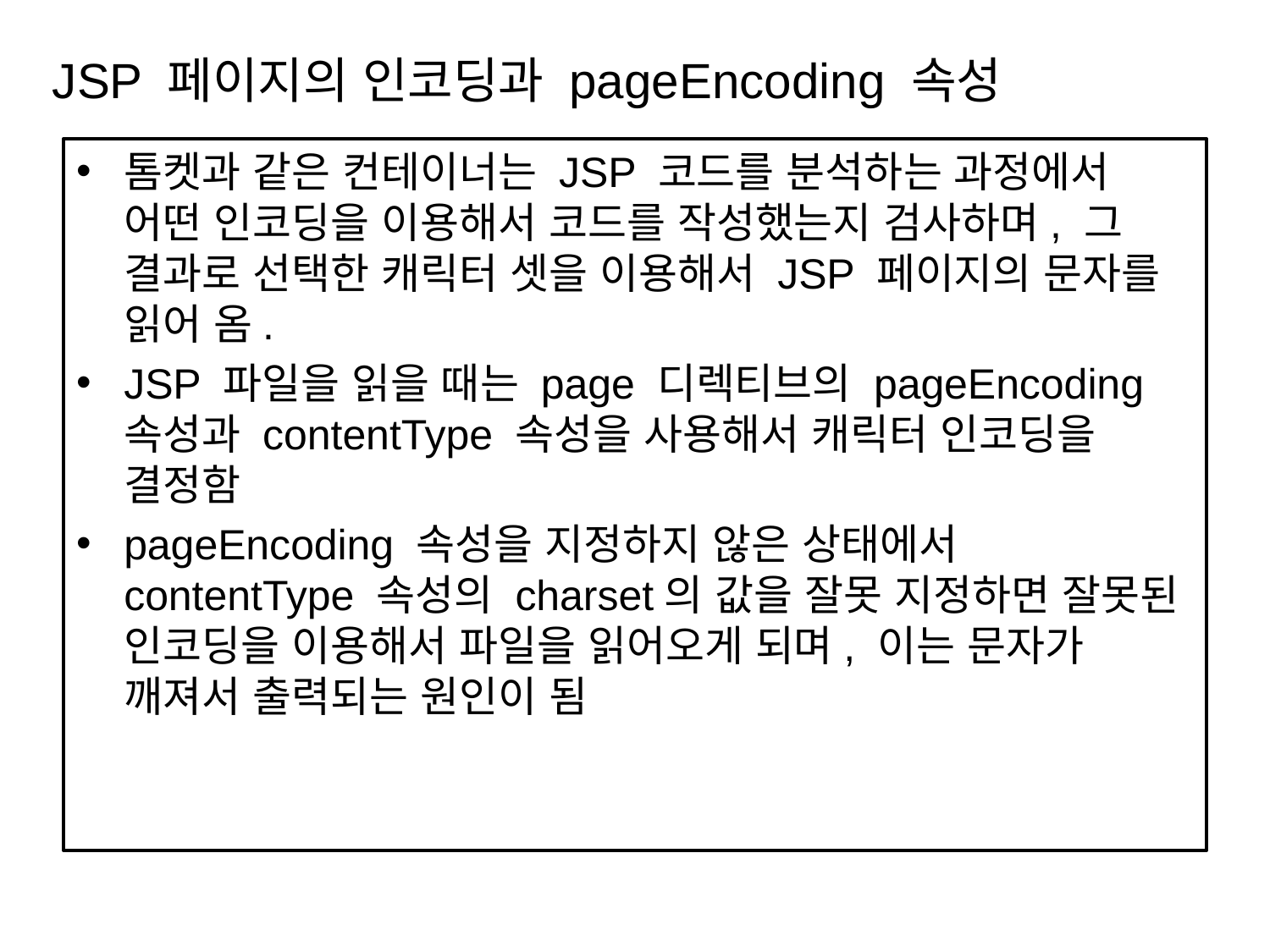

# JSP 페이지의 인코딩과 pageEncoding 속성
톰켓과 같은 컨테이너는 JSP 코드를 분석하는 과정에서 어떤 인코딩을 이용해서 코드를 작성했는지 검사하며, 그 결과로 선택한 캐릭터 셋을 이용해서 JSP 페이지의 문자를 읽어 옴.
JSP 파일을 읽을 때는 page 디렉티브의 pageEncoding 속성과 contentType 속성을 사용해서 캐릭터 인코딩을 결정함
pageEncoding 속성을 지정하지 않은 상태에서 contentType 속성의 charset의 값을 잘못 지정하면 잘못된 인코딩을 이용해서 파일을 읽어오게 되며, 이는 문자가 깨져서 출력되는 원인이 됨